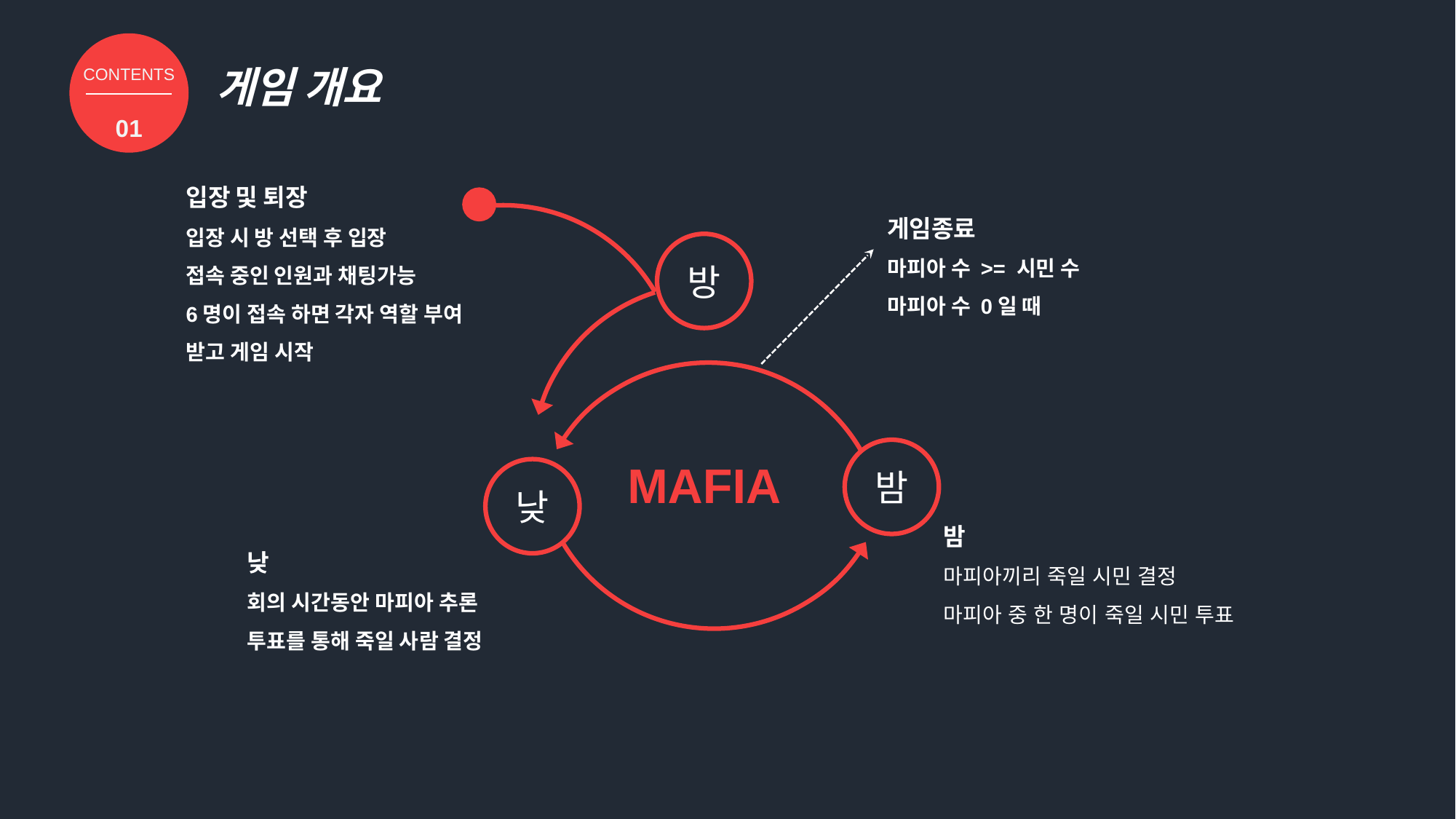

게임 개요
CONTENTS
01
입장 및 퇴장
입장 시 방 선택 후 입장
접속 중인 인원과 채팅가능
6명이 접속 하면 각자 역할 부여 받고 게임 시작

게임종료
마피아 수 >= 시민 수
마피아 수 0일 때

방

낮

밤
MAFIA
밤
마피아끼리 죽일 시민 결정
마피아 중 한 명이 죽일 시민 투표
낮
회의 시간동안 마피아 추론
투표를 통해 죽일 사람 결정